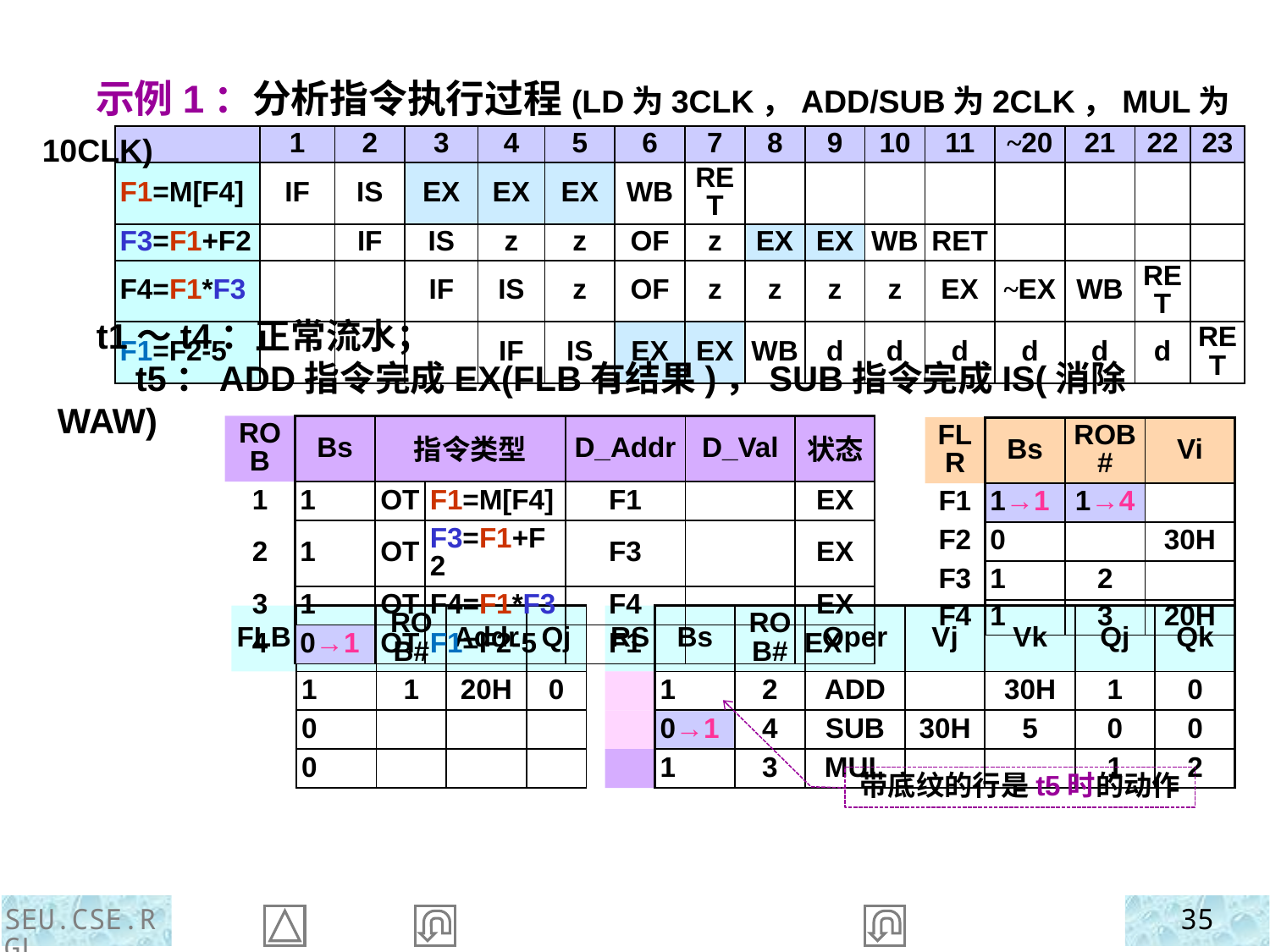

示例1：分析指令执行过程(LD为3CLK，ADD/SUB为2CLK，MUL为10CLK)
|  | 1 | 2 | 3 | 4 | 5 | 6 | 7 | 8 | 9 | 10 | 11 | ~20 | 21 | 22 | 23 |
| --- | --- | --- | --- | --- | --- | --- | --- | --- | --- | --- | --- | --- | --- | --- | --- |
| F1=M[F4] | IF | IS | EX | EX | EX | WB | RET |  |  |  |  |  |  |  |  |
| F3=F1+F2 |  | IF | IS | z | z | OF | z | EX | EX | WB | RET |  |  |  |  |
| F4=F1\*F3 |  |  | IF | IS | z | OF | z | z | z | z | EX | ~EX | WB | RET |  |
| F1=F2-5 |  |  |  | IF | IS | EX | EX | WB | d | d | d | d | d | d | RET |
    t1～t4：正常流水；
        t5：ADD指令完成EX(FLB有结果)，SUB指令完成IS(消除WAW)
| ROB | Bs | 指令类型 |  | D\_Addr | D\_Val | 状态 |
| --- | --- | --- | --- | --- | --- | --- |
| 1 | 1 | OT | F1=M[F4] | F1 |  | EX |
| 2 | 1 | OT | F3=F1+F2 | F3 |  | EX |
| 3 | 1 | OT | F4=F1\*F3 | F4 |  | EX |
| 4 | 0→1 | OT | F1=F2-5 | F1 |  | EX |
| FLR | Bs | ROB# | Vi |
| --- | --- | --- | --- |
| F1 | 1→1 | 1→4 |  |
| F2 | 0 |  | 30H |
| F3 | 1 | 2 |  |
| F4 | 1 | 3 | 20H |
| FLB |  | Bs | ROB# | Addr | Qj |
| --- | --- | --- | --- | --- | --- |
|  |  | 1 | 1 | 20H | 0 |
|  |  | 0 |  |  |  |
|  |  | 0 |  |  |  |
| RS | Bs | ROB# | Oper | Vj | Vk | Qj | Qk |
| --- | --- | --- | --- | --- | --- | --- | --- |
|  | 1 | 2 | ADD |  | 30H | 1 | 0 |
|  | 0→1 | 4 | SUB | 30H | 5 | 0 | 0 |
|  | 1 | 3 | MUL |  |  | 1 | 2 |
带底纹的行是t5时的动作
SEU.CSE.RGL
35